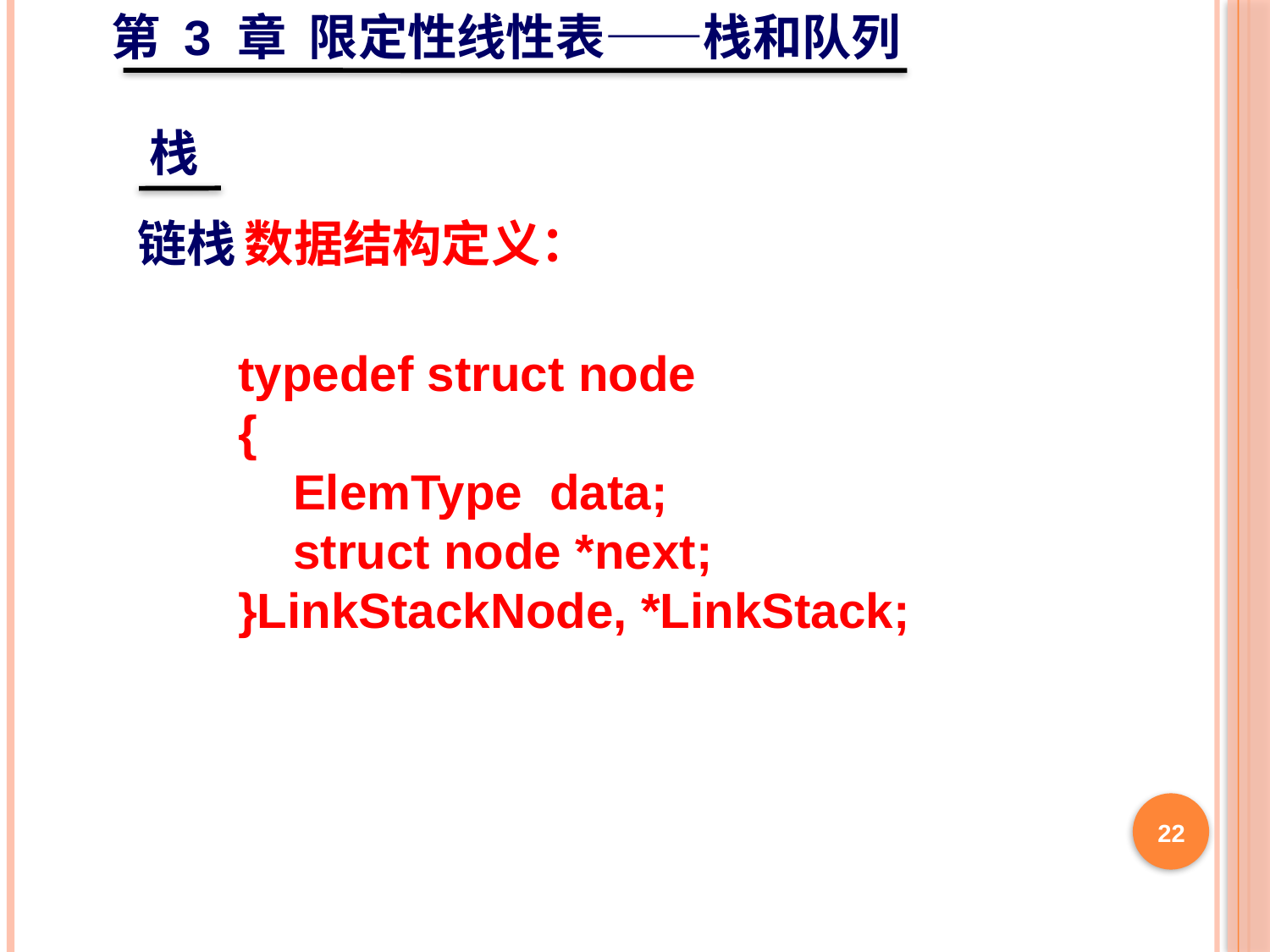

第 3 章  限定性线性表——栈和队列
栈
链栈
数据结构定义：
typedef struct node
{
    ElemType  data;
    struct node *next;
}LinkStackNode, *LinkStack;
22